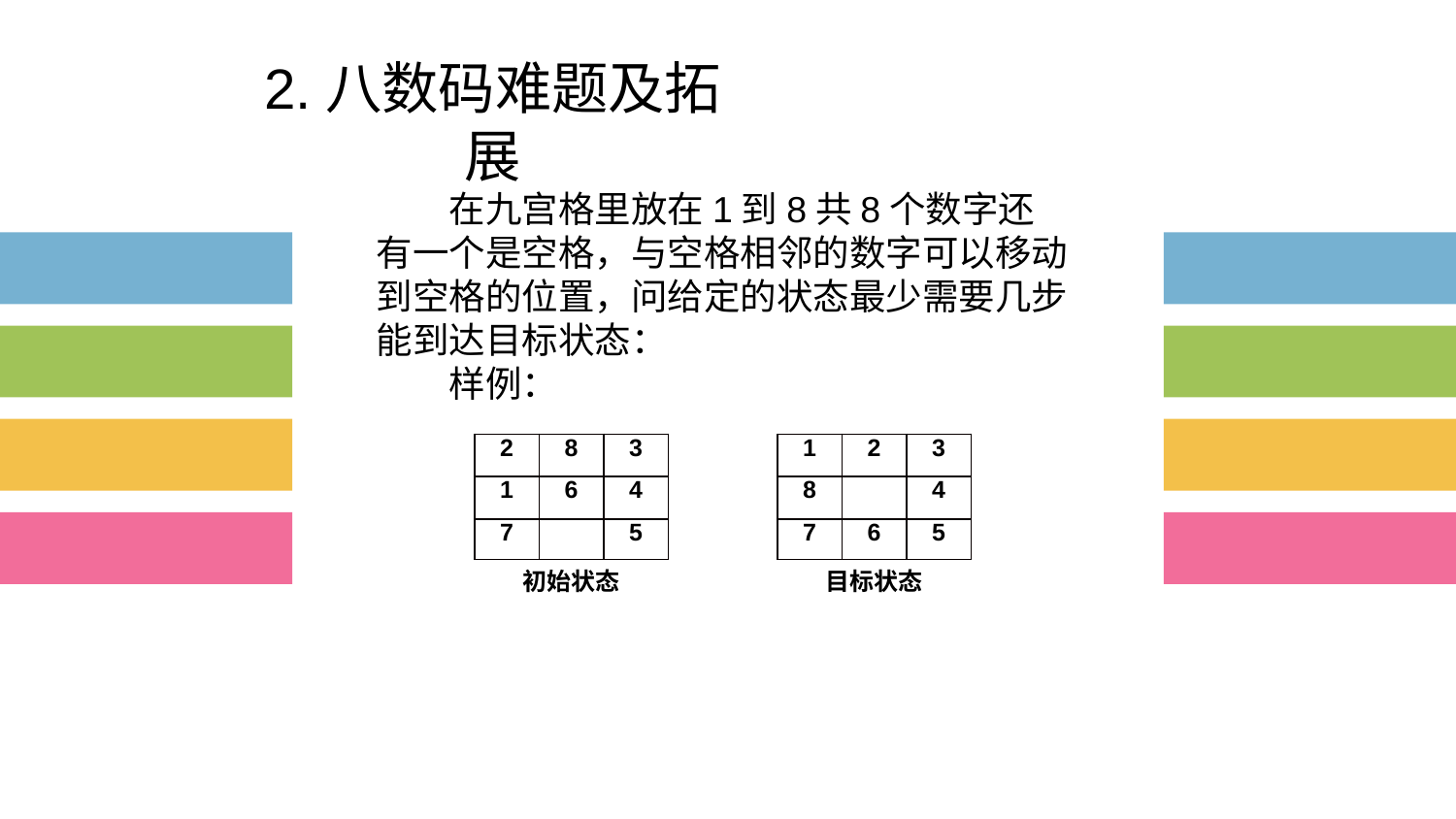

2.八数码难题及拓展
在九宫格里放在1到8共8个数字还有一个是空格，与空格相邻的数字可以移动到空格的位置，问给定的状态最少需要几步能到达目标状态：
样例：

| 2 | 8 | 3 |
| --- | --- | --- |
| 1 | 6 | 4 |
| 7 |  | 5 |
| 1 | 2 | 3 |
| --- | --- | --- |
| 8 |  | 4 |
| 7 | 6 | 5 |
初始状态
目标状态